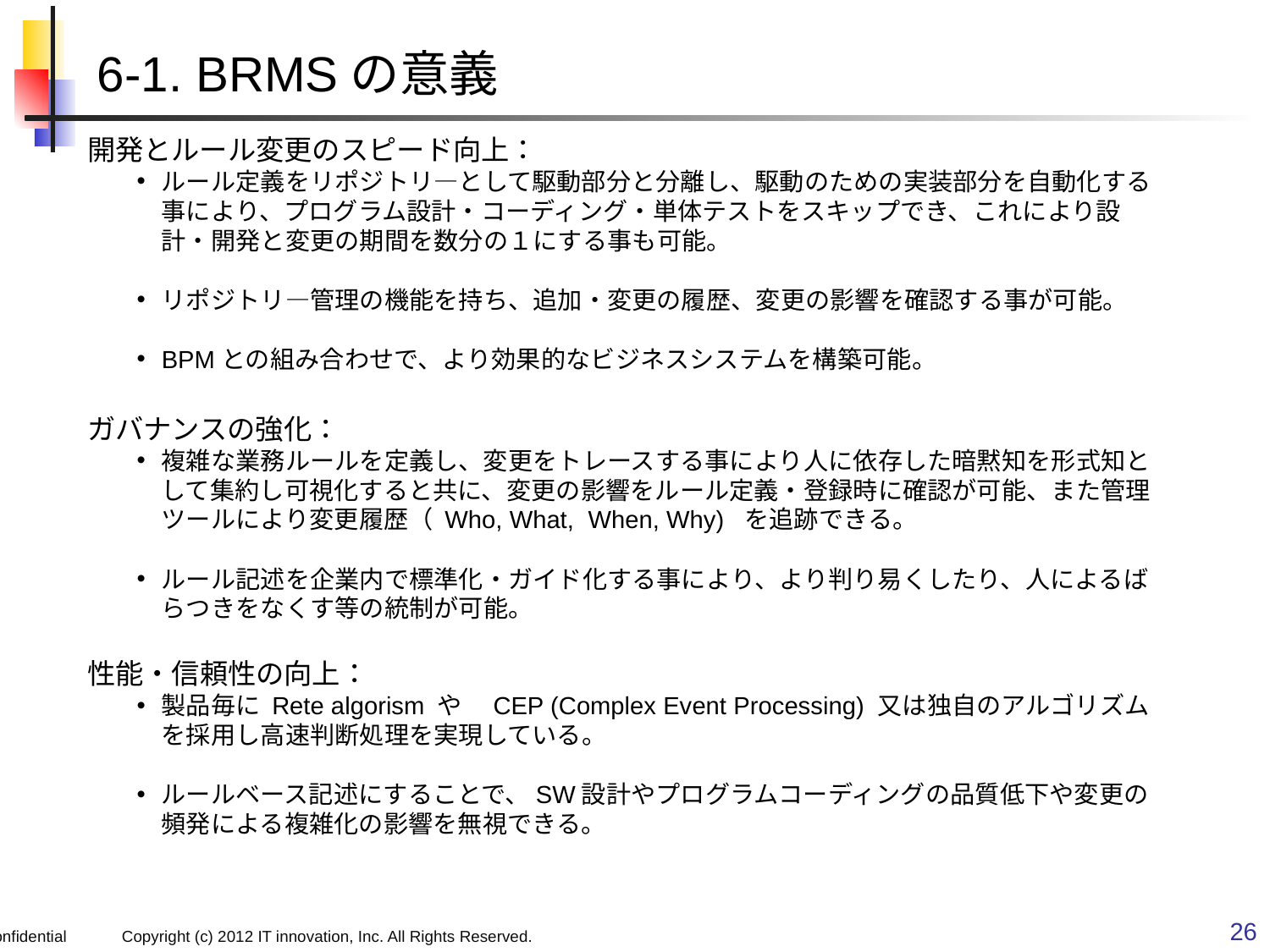

6-1. BRMSの意義
開発とルール変更のスピード向上：
ルール定義をリポジトリ―として駆動部分と分離し、駆動のための実装部分を自動化する事により、プログラム設計・コーディング・単体テストをスキップでき、これにより設計・開発と変更の期間を数分の１にする事も可能。

リポジトリ―管理の機能を持ち、追加・変更の履歴、変更の影響を確認する事が可能。

BPMとの組み合わせで、より効果的なビジネスシステムを構築可能。

ガバナンスの強化：
複雑な業務ルールを定義し、変更をトレースする事により人に依存した暗黙知を形式知として集約し可視化すると共に、変更の影響をルール定義・登録時に確認が可能、また管理ツールにより変更履歴（ Who, What,  When, Why)  を追跡できる。

ルール記述を企業内で標準化・ガイド化する事により、より判り易くしたり、人によるばらつきをなくす等の統制が可能。

性能・信頼性の向上：
製品毎に Rete algorism や　CEP (Complex Event Processing) 又は独自のアルゴリズムを採用し高速判断処理を実現している。

ルールベース記述にすることで、SW設計やプログラムコーディングの品質低下や変更の頻発による複雑化の影響を無視できる。